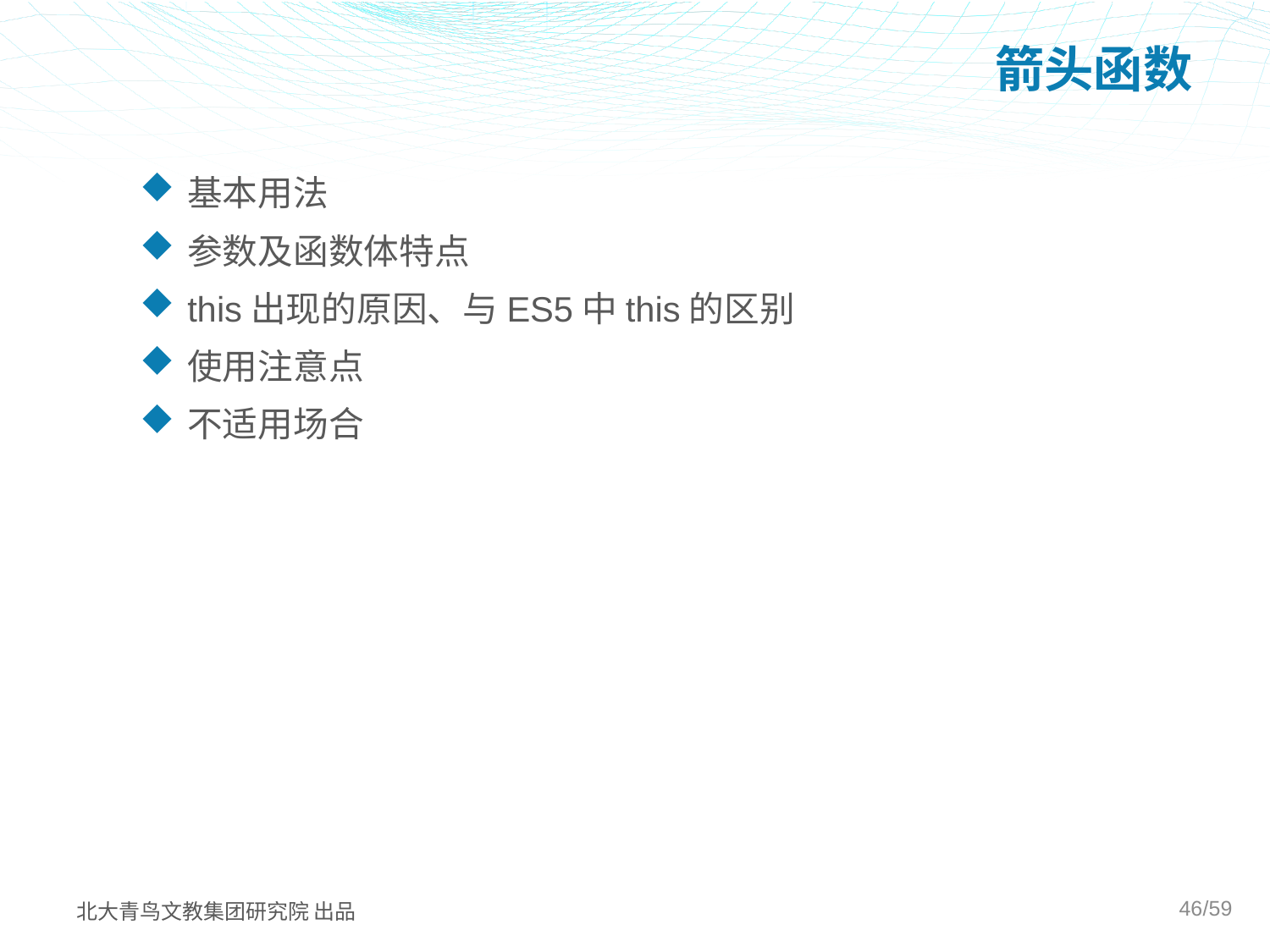

# 箭头函数
基本用法
参数及函数体特点
this出现的原因、与ES5中this的区别
使用注意点
不适用场合

46/59